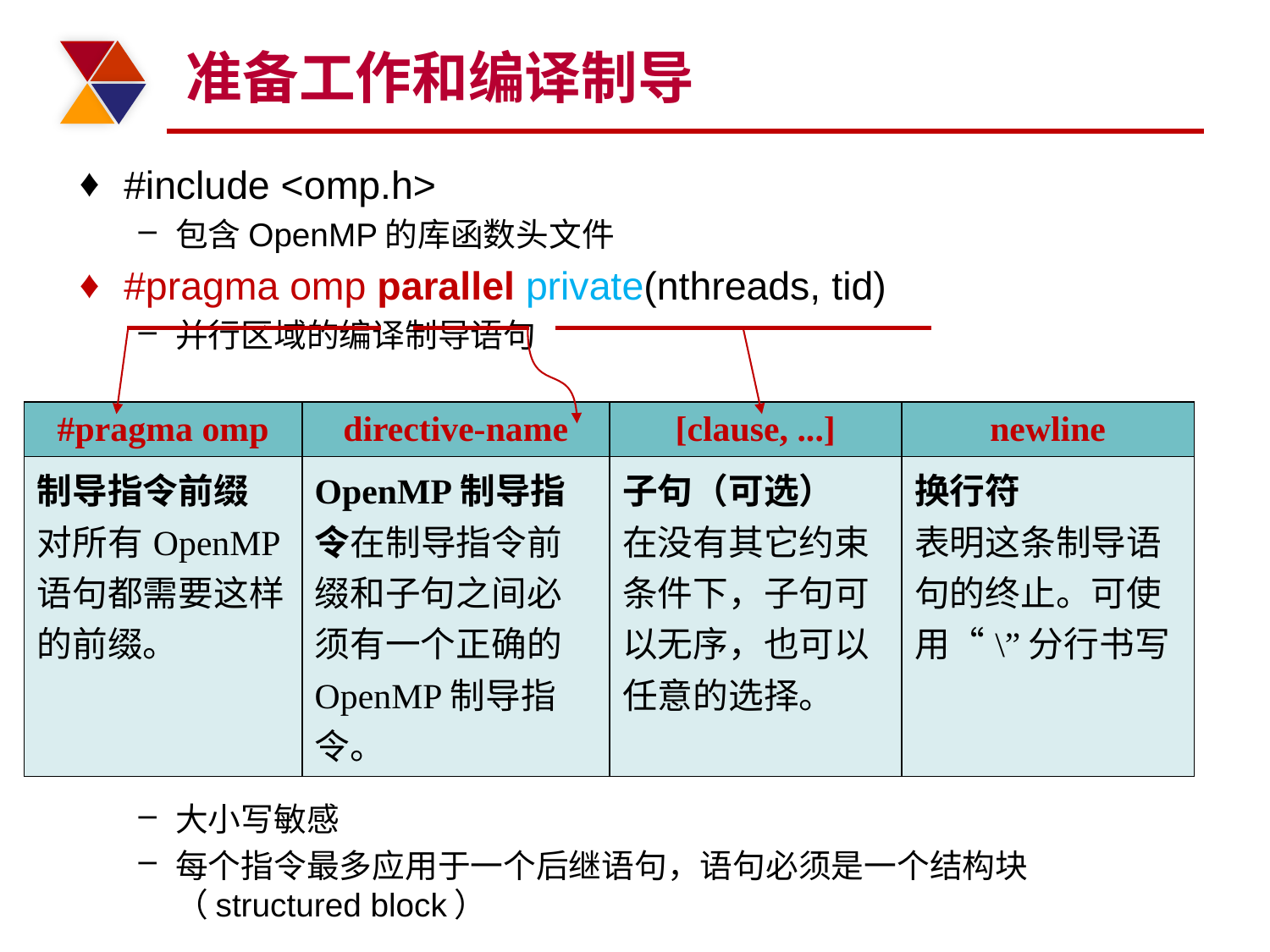

# 准备工作和编译制导
#include <omp.h>
包含OpenMP的库函数头文件
#pragma omp parallel private(nthreads, tid)
并行区域的编译制导语句

大小写敏感
每个指令最多应用于一个后继语句，语句必须是一个结构块（structured block）

| #pragma omp | directive-name | [clause, ...] | newline |
| --- | --- | --- | --- |
| 制导指令前缀 对所有OpenMP语句都需要这样的前缀。 | OpenMP制导指令在制导指令前缀和子句之间必须有一个正确的 OpenMP制导指 令。 | 子句（可选） 在没有其它约束条件下，子句可以无序，也可以任意的选择。 | 换行符 表明这条制导语句的终止。可使用“\”分行书写 |